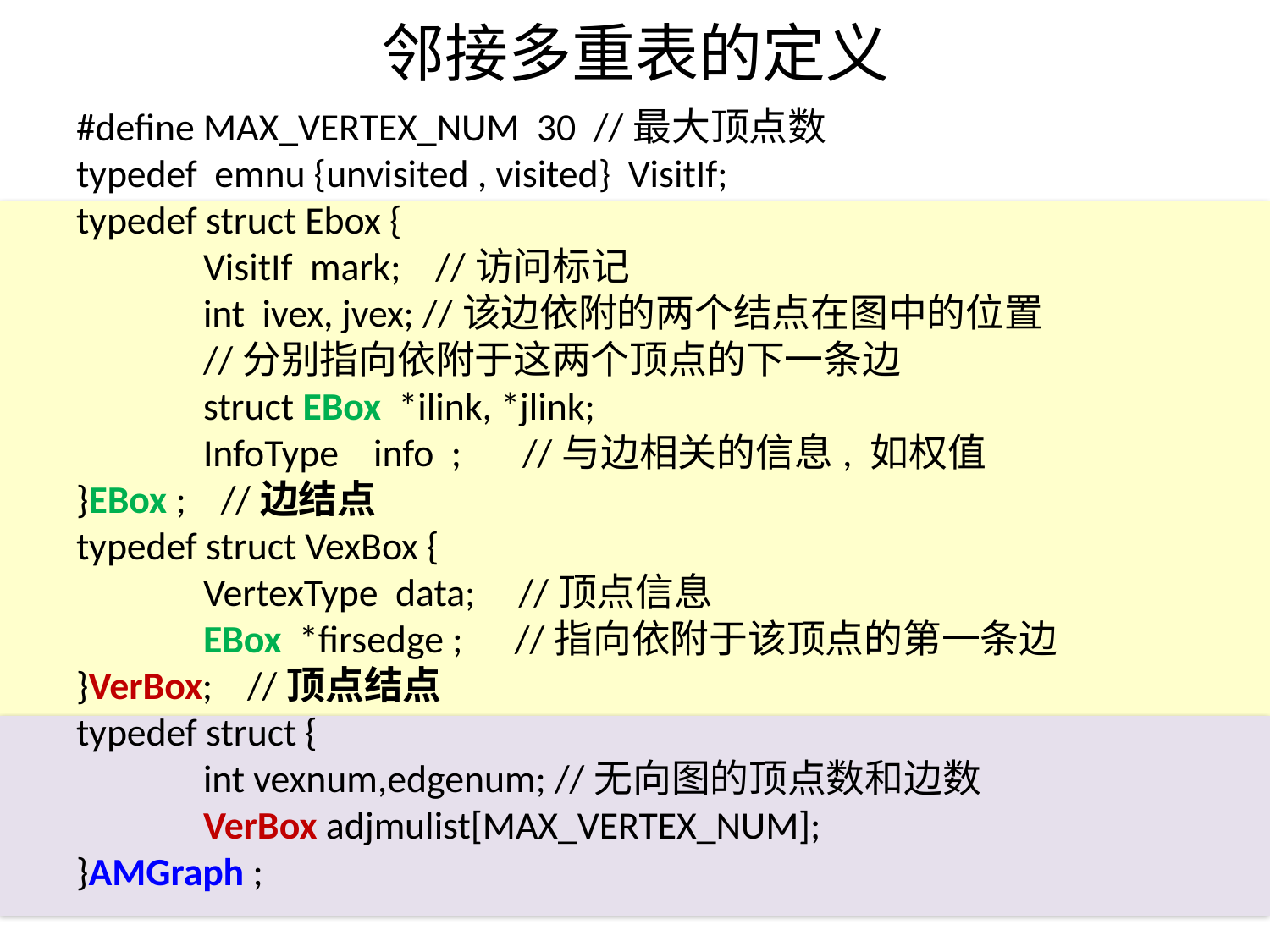

# 邻接多重表的定义
#define MAX_VERTEX_NUM  30  //最大顶点数
typedef  emnu {unvisited , visited}  VisitIf;
typedef struct Ebox {
	VisitIf  mark;    //访问标记
	int  ivex, jvex; //该边依附的两个结点在图中的位置
	//分别指向依附于这两个顶点的下一条边
	struct EBox  *ilink, *jlink;
	InfoType    info  ;       //与边相关的信息, 如权值
}EBox ;    //边结点
typedef struct VexBox {
	VertexType  data;     //顶点信息
	EBox  *firsedge ;      //指向依附于该顶点的第一条边
}VerBox;    //顶点结点
typedef struct {
	int vexnum,edgenum; //无向图的顶点数和边数
	VerBox adjmulist[MAX_VERTEX_NUM];
}AMGraph ;